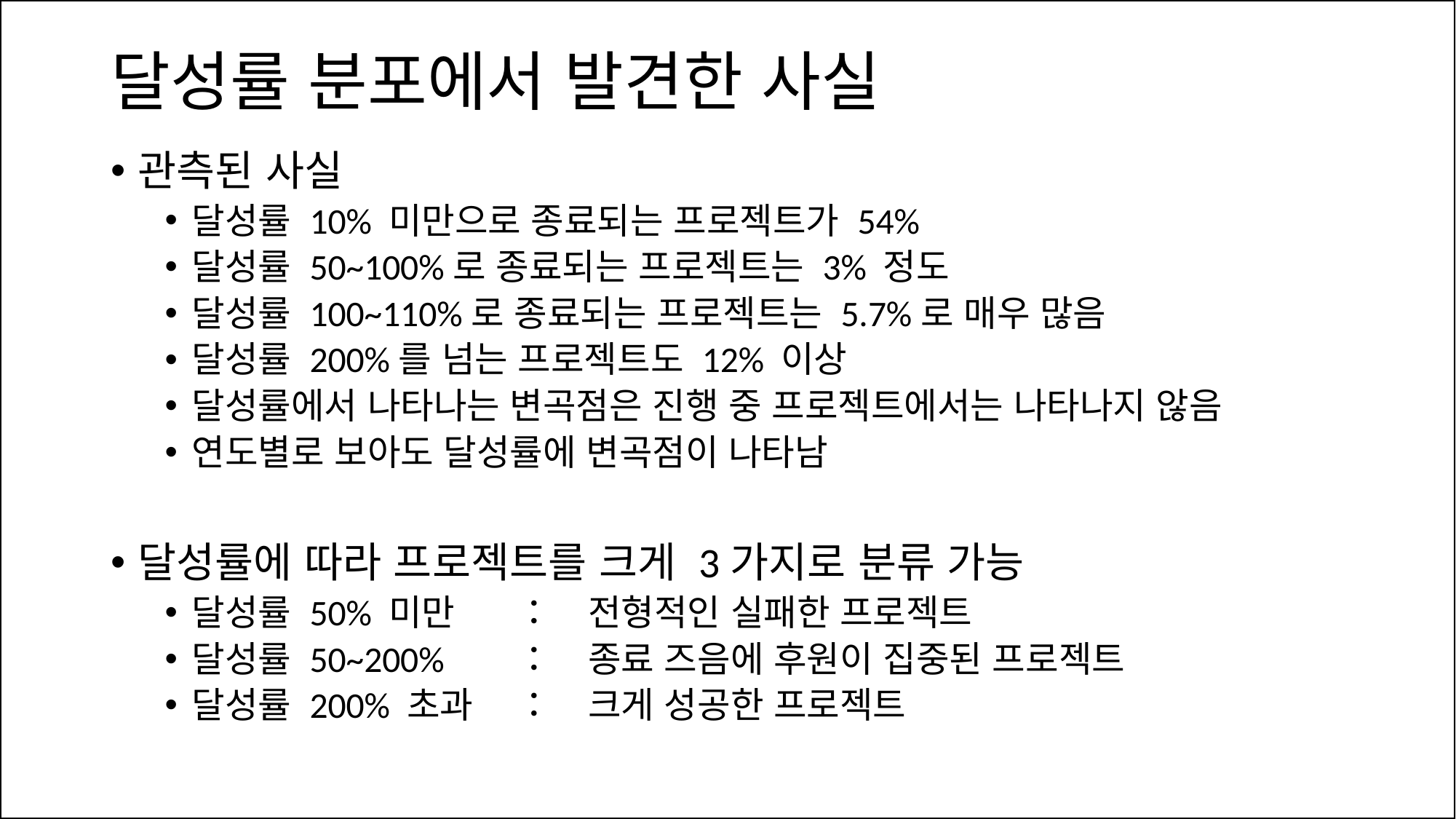

# 달성률 분포에서 발견한 사실
관측된 사실
달성률 10% 미만으로 종료되는 프로젝트가 54%
달성률 50~100%로 종료되는 프로젝트는 3% 정도
달성률 100~110%로 종료되는 프로젝트는 5.7%로 매우 많음
달성률 200%를 넘는 프로젝트도 12% 이상
달성률에서 나타나는 변곡점은 진행 중 프로젝트에서는 나타나지 않음
연도별로 보아도 달성률에 변곡점이 나타남

달성률에 따라 프로젝트를 크게 3가지로 분류 가능
달성률 50% 미만	：　전형적인 실패한 프로젝트
달성률 50~200%	：　종료 즈음에 후원이 집중된 프로젝트
달성률 200% 초과	：　크게 성공한 프로젝트